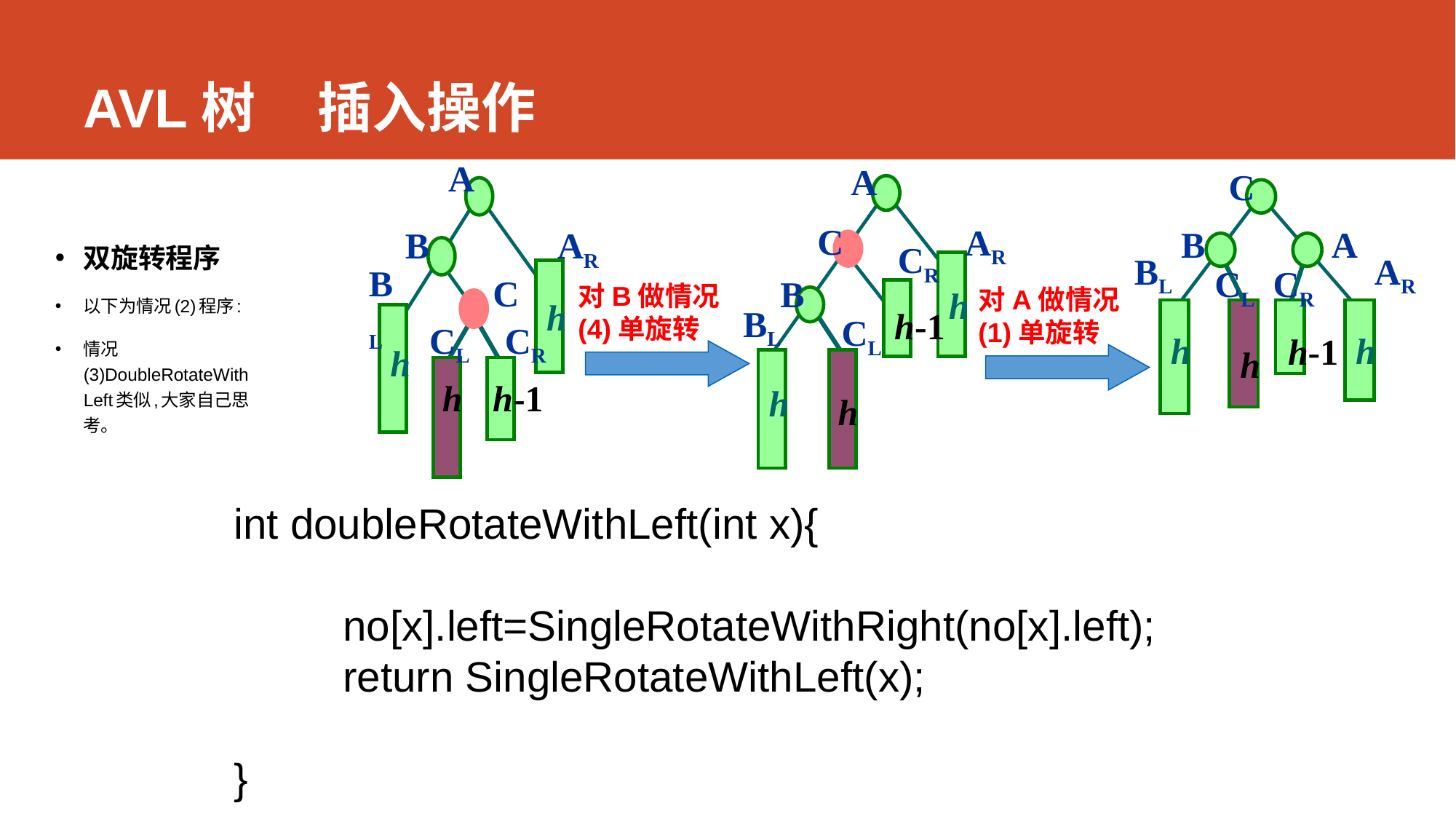

# AVL树     插入操作
A

B
AR

BL
h
C

h
CL
CR

h
h-1
A

C
AR

CR
h

B

BL
h-1
CL

h

h
C

B
A

CL
CR

h

h
h-1
h
BL
AR
双旋转程序
以下为情况(2)程序:
情况(3)DoubleRotateWithLeft类似,大家自己思考。

对B做情况(4)单旋转

对A做情况(1)单旋转

int doubleRotateWithLeft(int x){

	no[x].left=SingleRotateWithRight(no[x].left);
	return SingleRotateWithLeft(x);

}